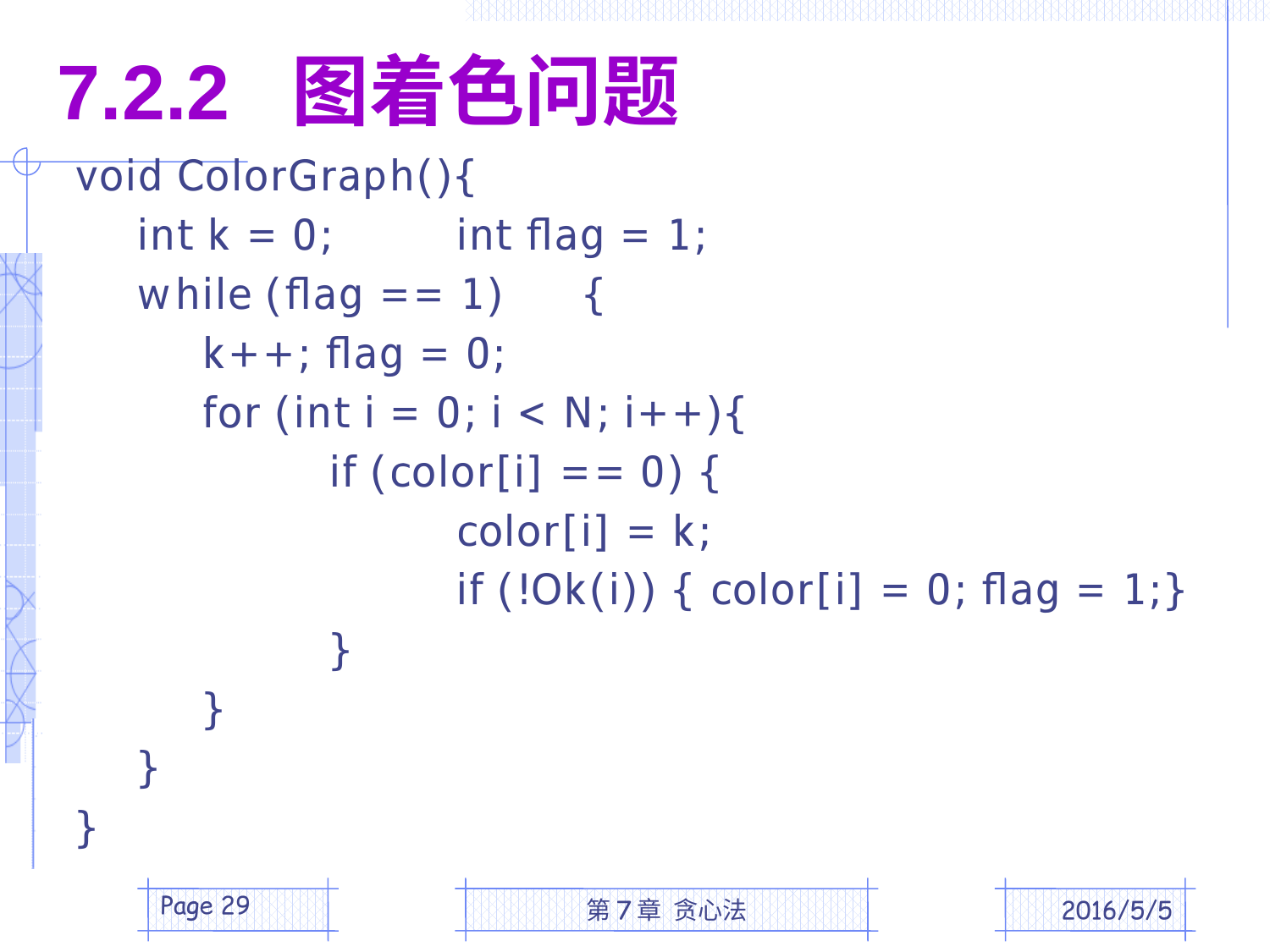

7.2.2  图着色问题
void ColorGraph(){
     int k = 0;	int flag = 1;
     while (flag == 1)	{
	k++; flag = 0;
	for (int i = 0; i < N; i++){
		if (color[i] == 0) {
			color[i] = k;
			if (!Ok(i)) {	color[i] = 0; flag = 1;}
		}
	}
     }
}
Page 29
第7章  贪心法
2016/5/5